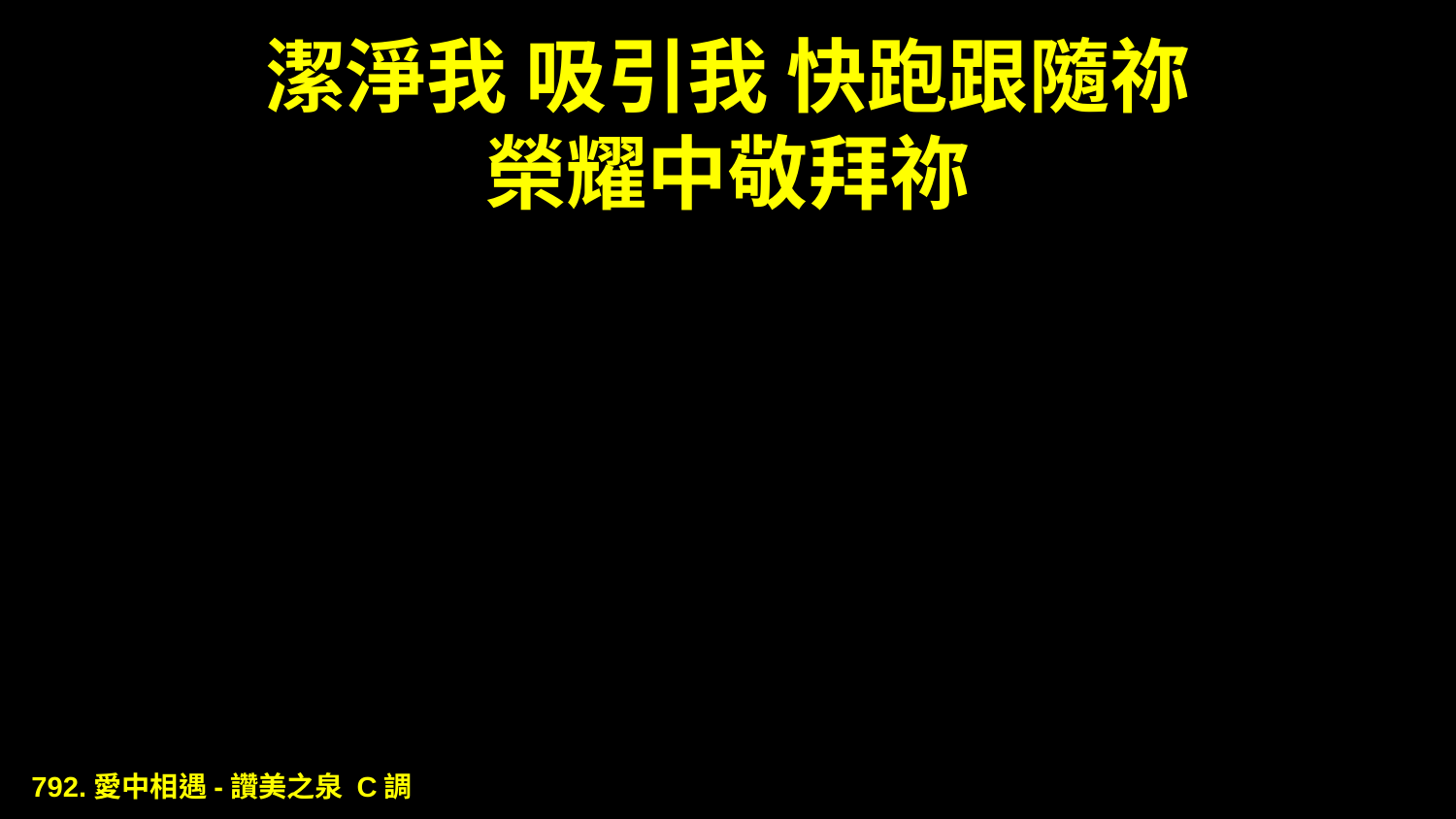

# 潔淨我 吸引我 快跑跟隨祢 榮耀中敬拜祢
792.愛中相遇-讚美之泉 C調